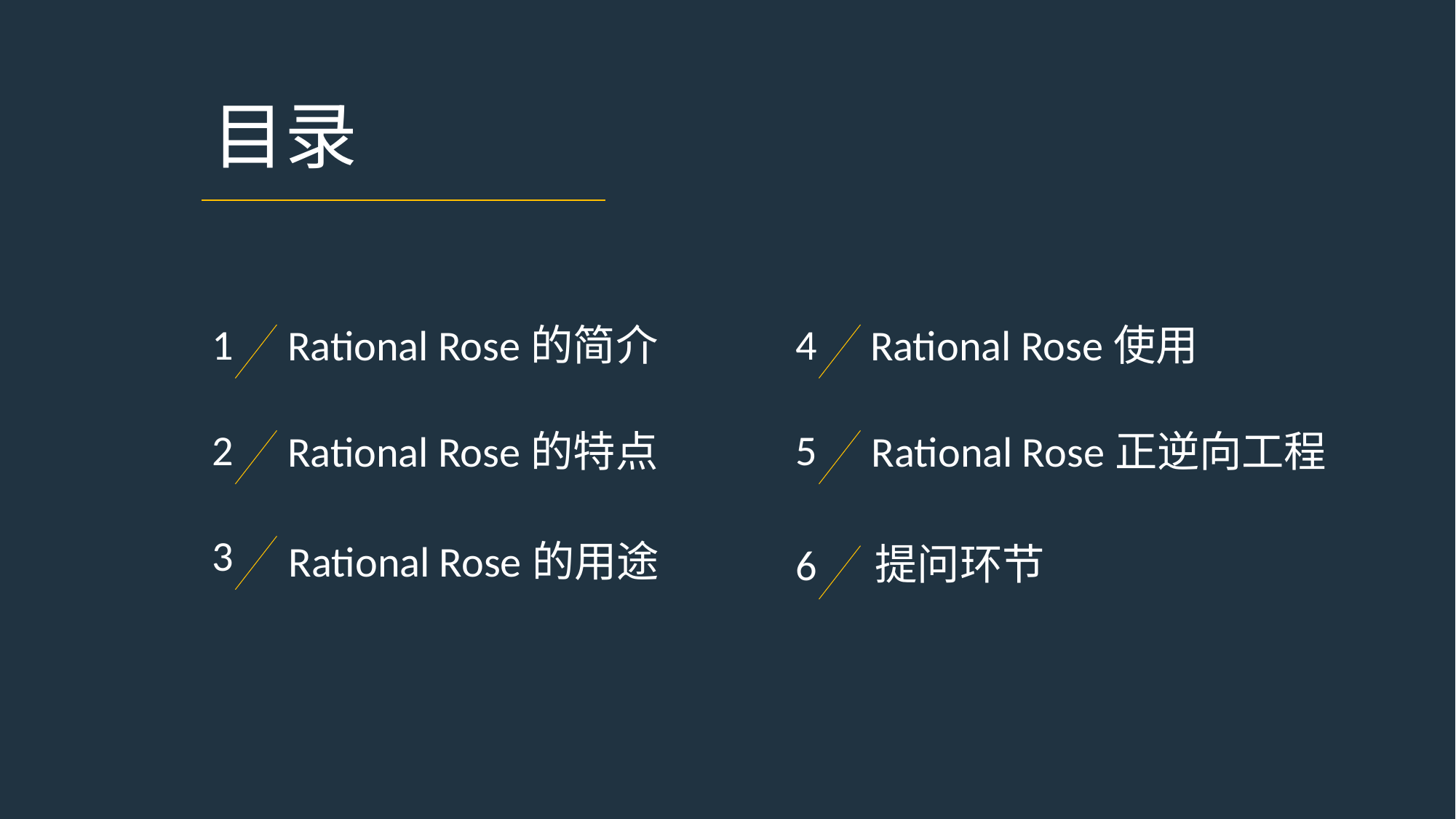

目录
1
4
Rational Rose的简介
Rational Rose使用
2
5
Rational Rose的特点
Rational Rose正逆向工程
3
Rational Rose的用途
提问环节
6